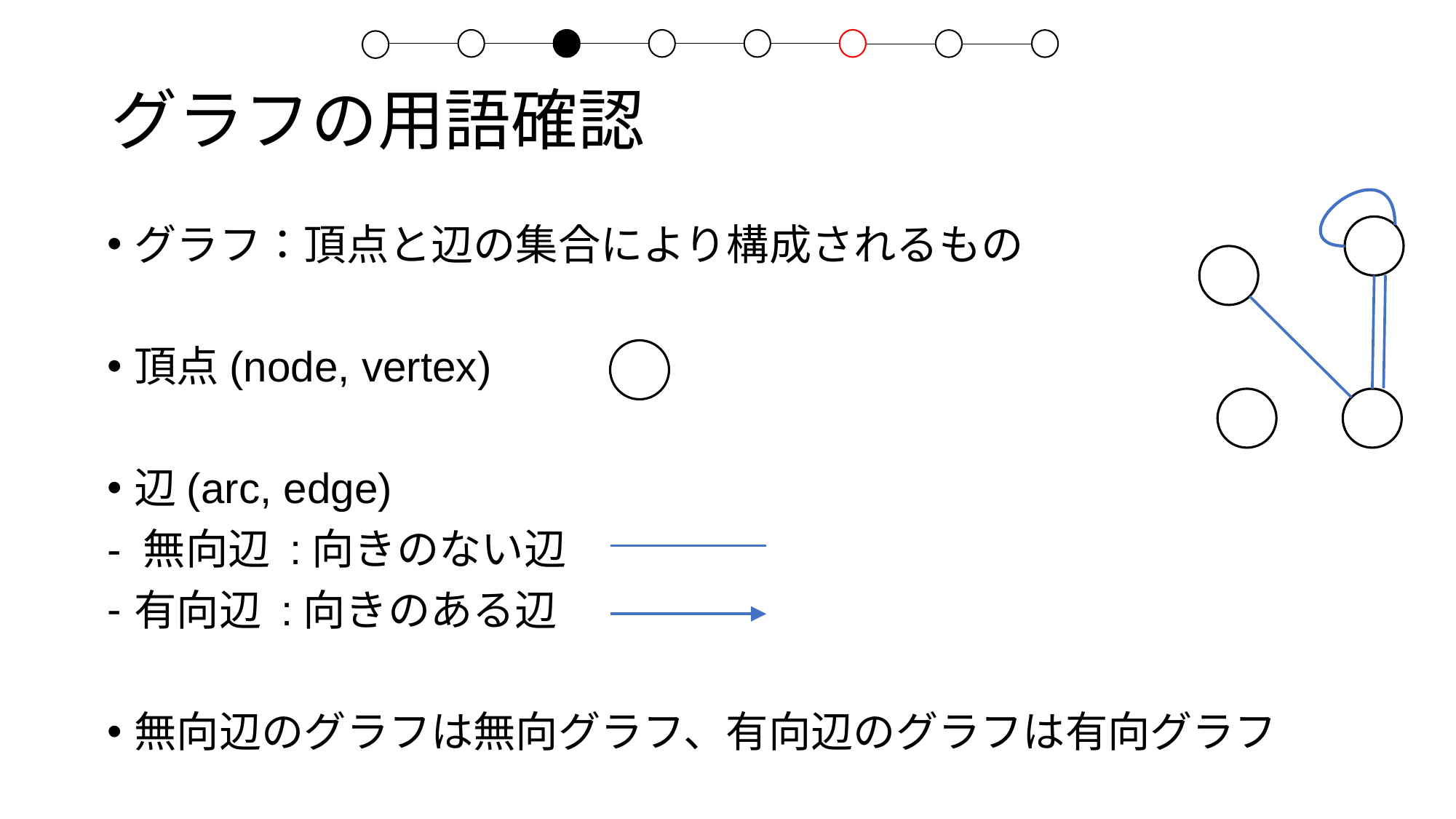

# グラフの用語確認

グラフ：頂点と辺の集合により構成されるもの

頂点(node, vertex)

辺(arc, edge)
- 無向辺 :向きのない辺
有向辺 :向きのある辺

無向辺のグラフは無向グラフ、有向辺のグラフは有向グラフ